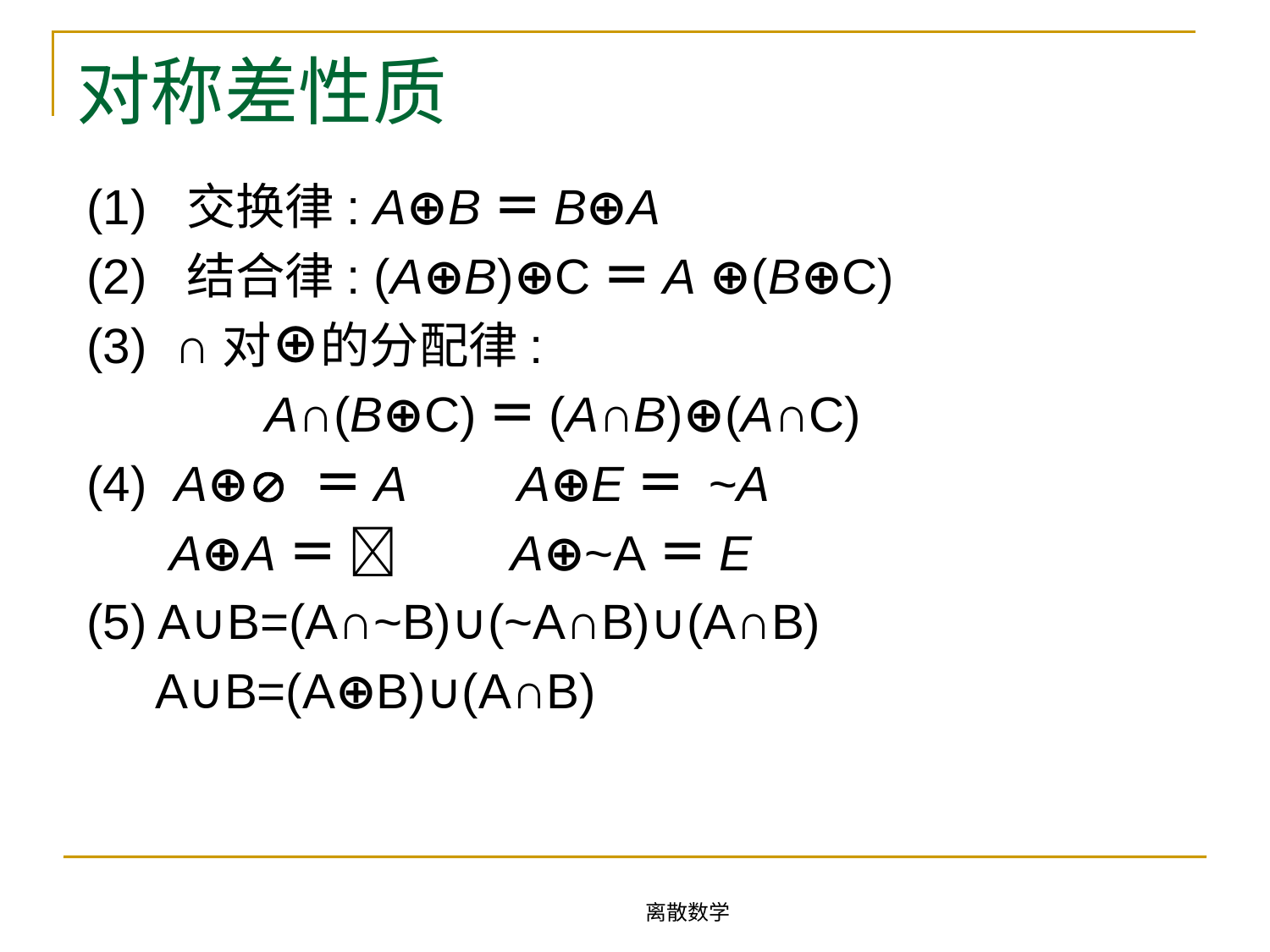

# 对称差性质
(1)  交换律: A⊕B＝B⊕A
(2)  结合律: (A⊕B)⊕C＝A ⊕(B⊕C)
(3)  ∩对⊕的分配律:
             A∩(B⊕C)＝(A∩B)⊕(A∩C)
(4)  A⊕∅ ＝A        A⊕E＝ ~A
      A⊕A＝ ∅         A⊕~A＝E
(5) A∪B=(A∩~B)∪(~A∩B)∪(A∩B)
     A∪B=(A⊕B)∪(A∩B)

离散数学
34